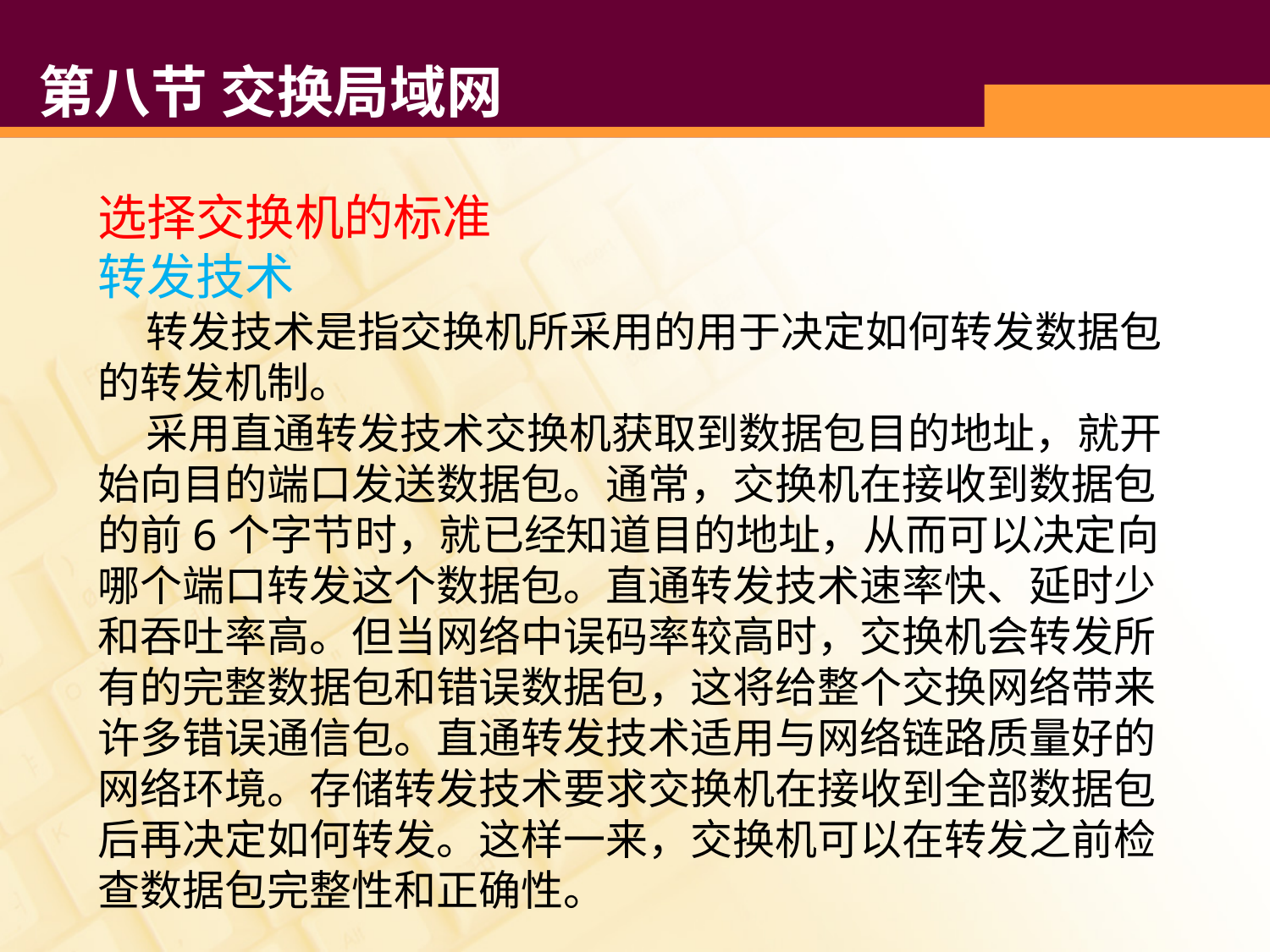

# 第八节 交换局域网
选择交换机的标准
转发技术
    转发技术是指交换机所采用的用于决定如何转发数据包的转发机制。
    采用直通转发技术交换机获取到数据包目的地址，就开始向目的端口发送数据包。通常，交换机在接收到数据包的前6个字节时，就已经知道目的地址，从而可以决定向哪个端口转发这个数据包。直通转发技术速率快、延时少和吞吐率高。但当网络中误码率较高时，交换机会转发所有的完整数据包和错误数据包，这将给整个交换网络带来许多错误通信包。直通转发技术适用与网络链路质量好的网络环境。存储转发技术要求交换机在接收到全部数据包后再决定如何转发。这样一来，交换机可以在转发之前检查数据包完整性和正确性。